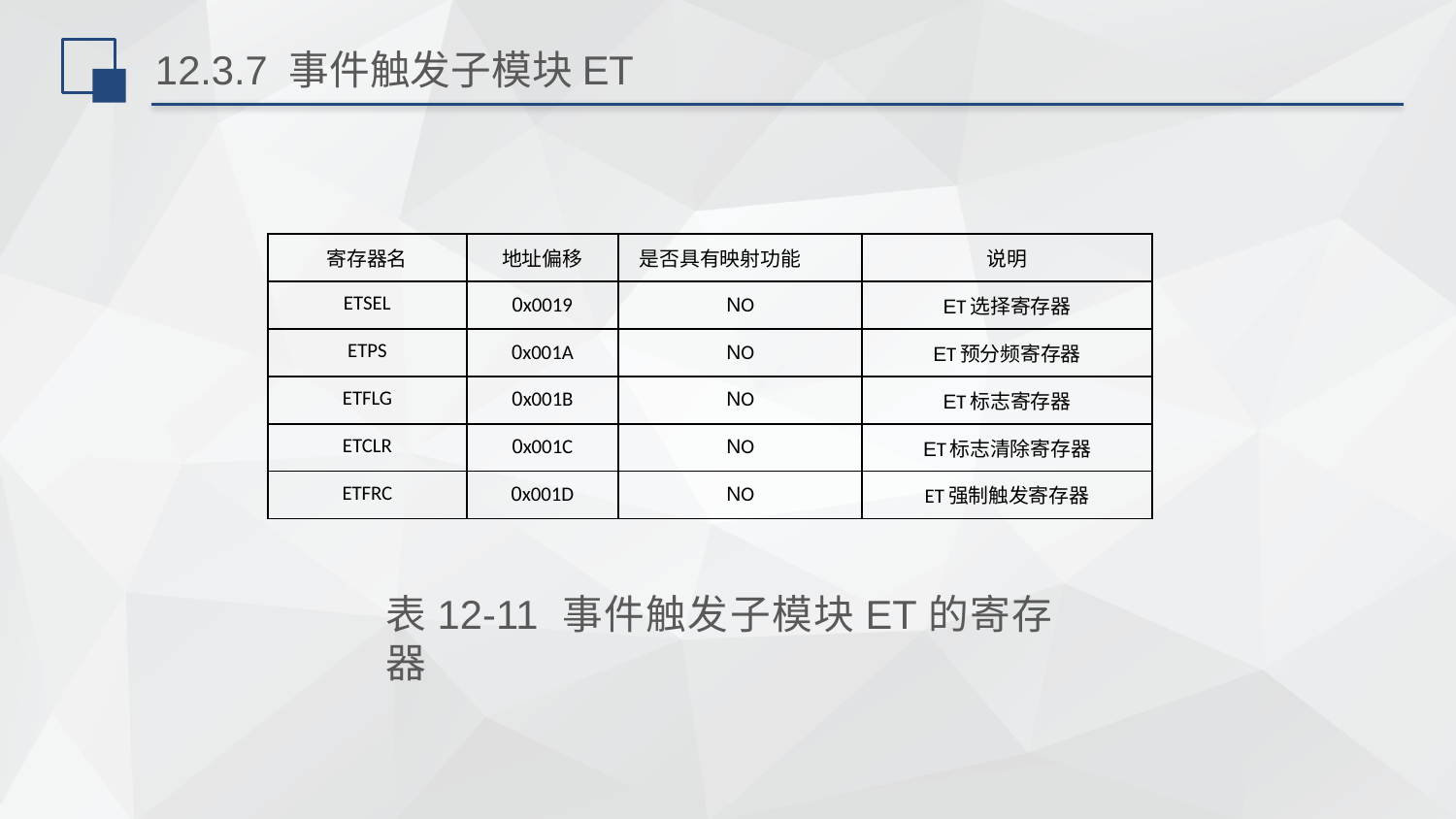

# 12.3.7 事件触发子模块ET
| 寄存器名 | 地址偏移 | 是否具有映射功能 | 说明 |
| --- | --- | --- | --- |
| ETSEL | 0x0019 | NO | ET选择寄存器 |
| ETPS | 0x001A | NO | ET预分频寄存器 |
| ETFLG | 0x001B | NO | ET标志寄存器 |
| ETCLR | 0x001C | NO | ET标志清除寄存器 |
| ETFRC | 0x001D | NO | ET强制触发寄存器 |
表12-11 事件触发子模块ET的寄存器